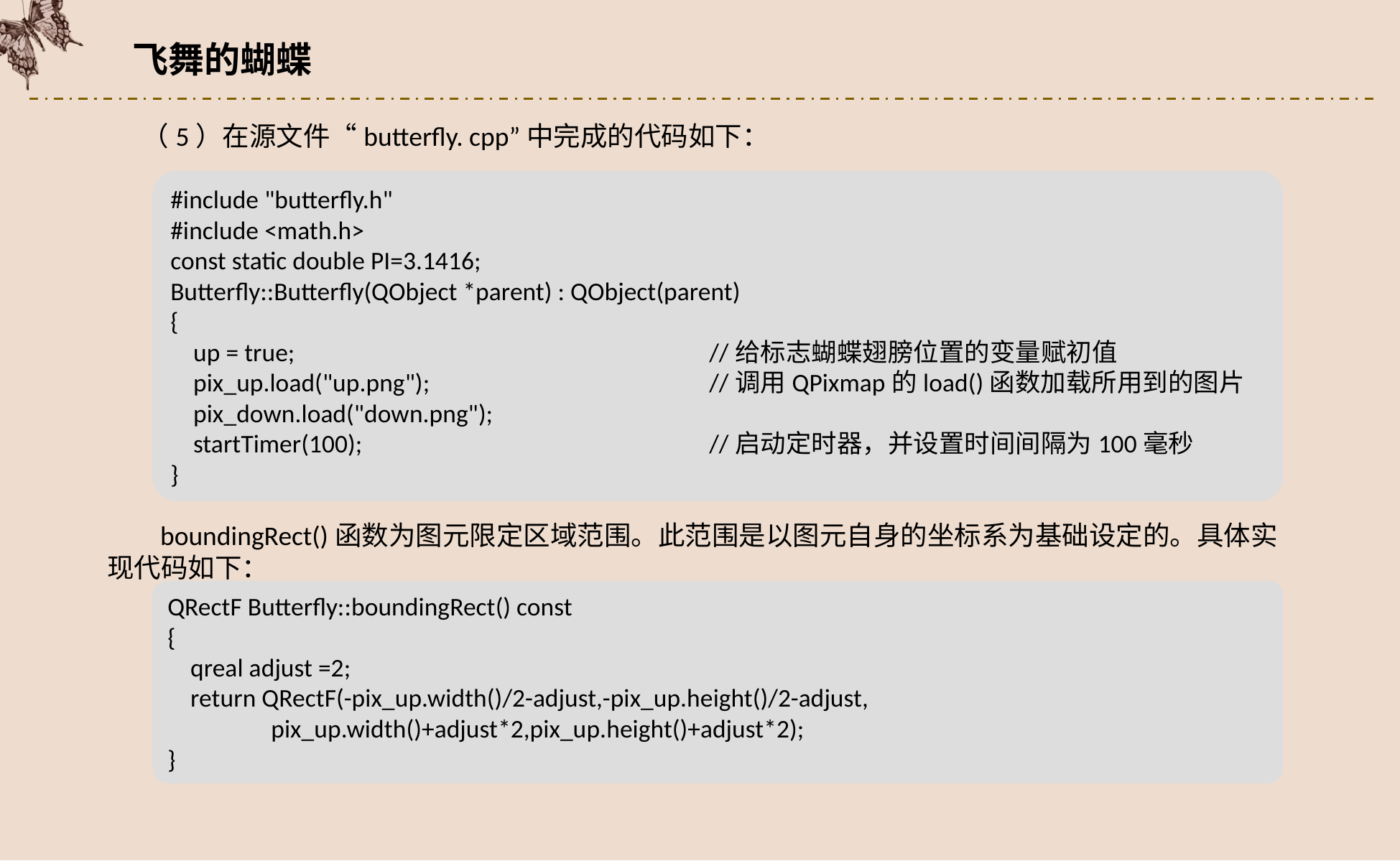

飞舞的蝴蝶
（5）在源文件“butterfly. cpp”中完成的代码如下：
#include "butterfly.h"
#include <math.h>
const static double PI=3.1416;
Butterfly::Butterfly(QObject *parent) : QObject(parent)
{
    up = true;				//给标志蝴蝶翅膀位置的变量赋初值
    pix_up.load("up.png");			//调用QPixmap的load()函数加载所用到的图片
    pix_down.load("down.png");
    startTimer(100);				//启动定时器，并设置时间间隔为100毫秒
}
boundingRect()函数为图元限定区域范围。此范围是以图元自身的坐标系为基础设定的。具体实现代码如下：
QRectF Butterfly::boundingRect() const
{
    qreal adjust =2;
    return QRectF(-pix_up.width()/2-adjust,-pix_up.height()/2-adjust,
                  pix_up.width()+adjust*2,pix_up.height()+adjust*2);
}